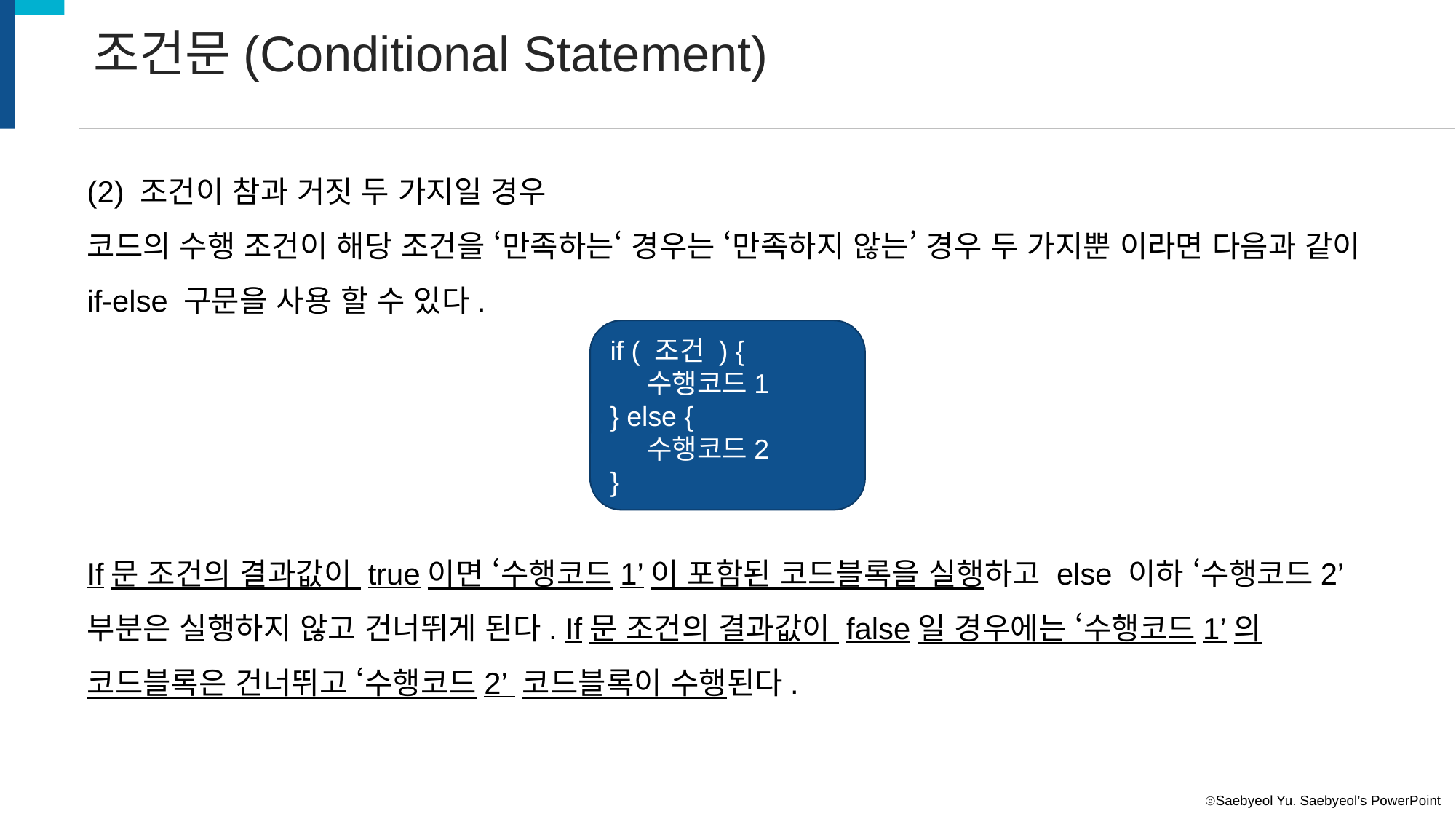

조건문(Conditional Statement)
(2) 조건이 참과 거짓 두 가지일 경우
코드의 수행 조건이 해당 조건을 ‘만족하는‘ 경우는 ‘만족하지 않는’ 경우 두 가지뿐 이라면 다음과 같이 if-else 구문을 사용 할 수 있다.

If문 조건의 결과값이 true이면 ‘수행코드1’이 포함된 코드블록을 실행하고 else 이하 ‘수행코드2’ 부분은 실행하지 않고 건너뛰게 된다. If문 조건의 결과값이 false일 경우에는 ‘수행코드1’의 코드블록은 건너뛰고 ‘수행코드2’ 코드블록이 수행된다.

if ( 조건 ) {
    수행코드1
} else {
    수행코드2
}